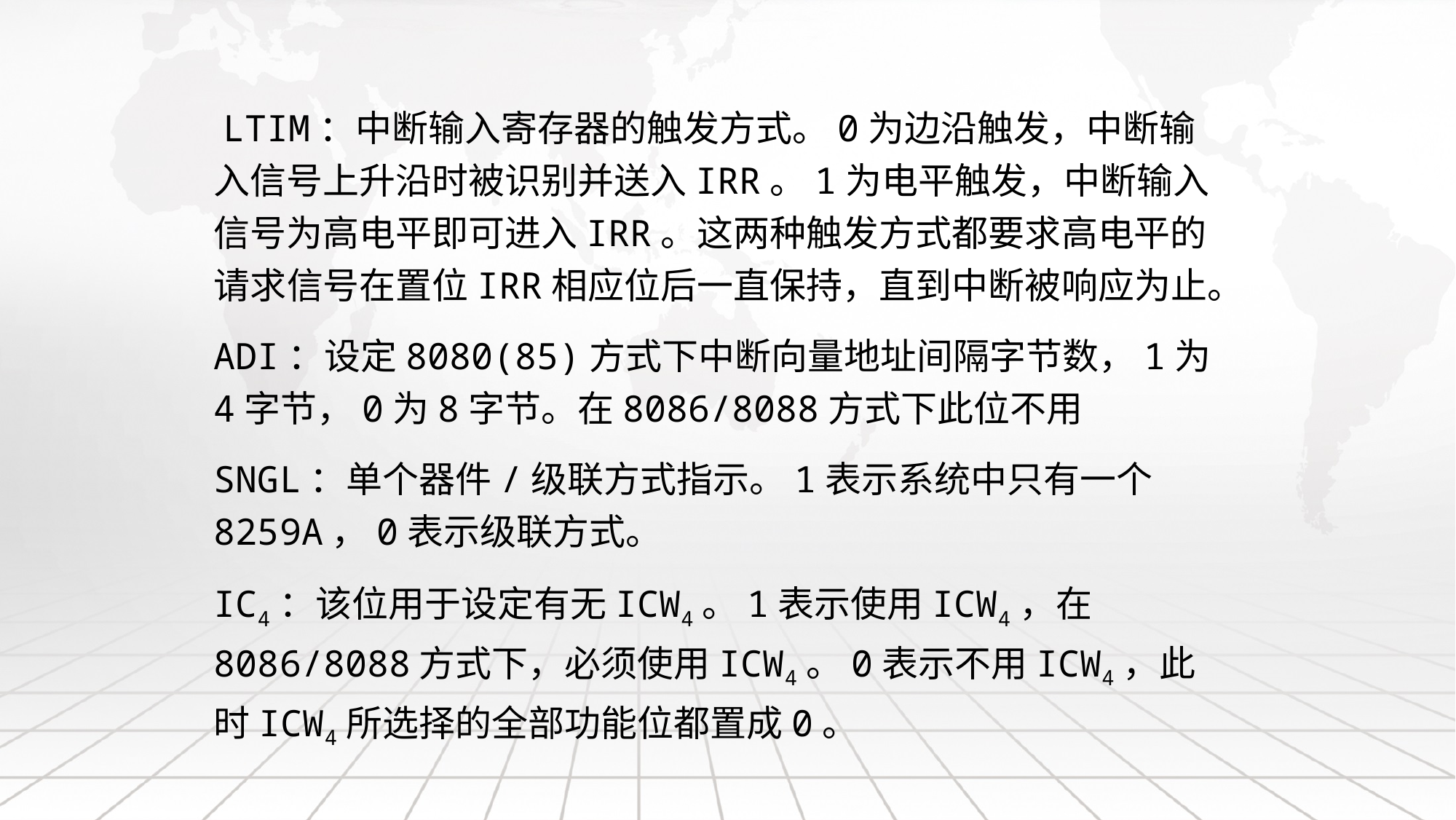

LTIM：中断输入寄存器的触发方式。0为边沿触发，中断输入信号上升沿时被识别并送入IRR。1为电平触发，中断输入信号为高电平即可进入IRR。这两种触发方式都要求高电平的请求信号在置位IRR相应位后一直保持，直到中断被响应为止。
ADI：设定8080(85)方式下中断向量地址间隔字节数，1为4字节，0为8字节。在8086/8088方式下此位不用
SNGL：单个器件/级联方式指示。1表示系统中只有一个8259A，0表示级联方式。
IC4：该位用于设定有无ICW4。1表示使用ICW4，在8086/8088方式下，必须使用ICW4。0表示不用ICW4，此时ICW4所选择的全部功能位都置成0。